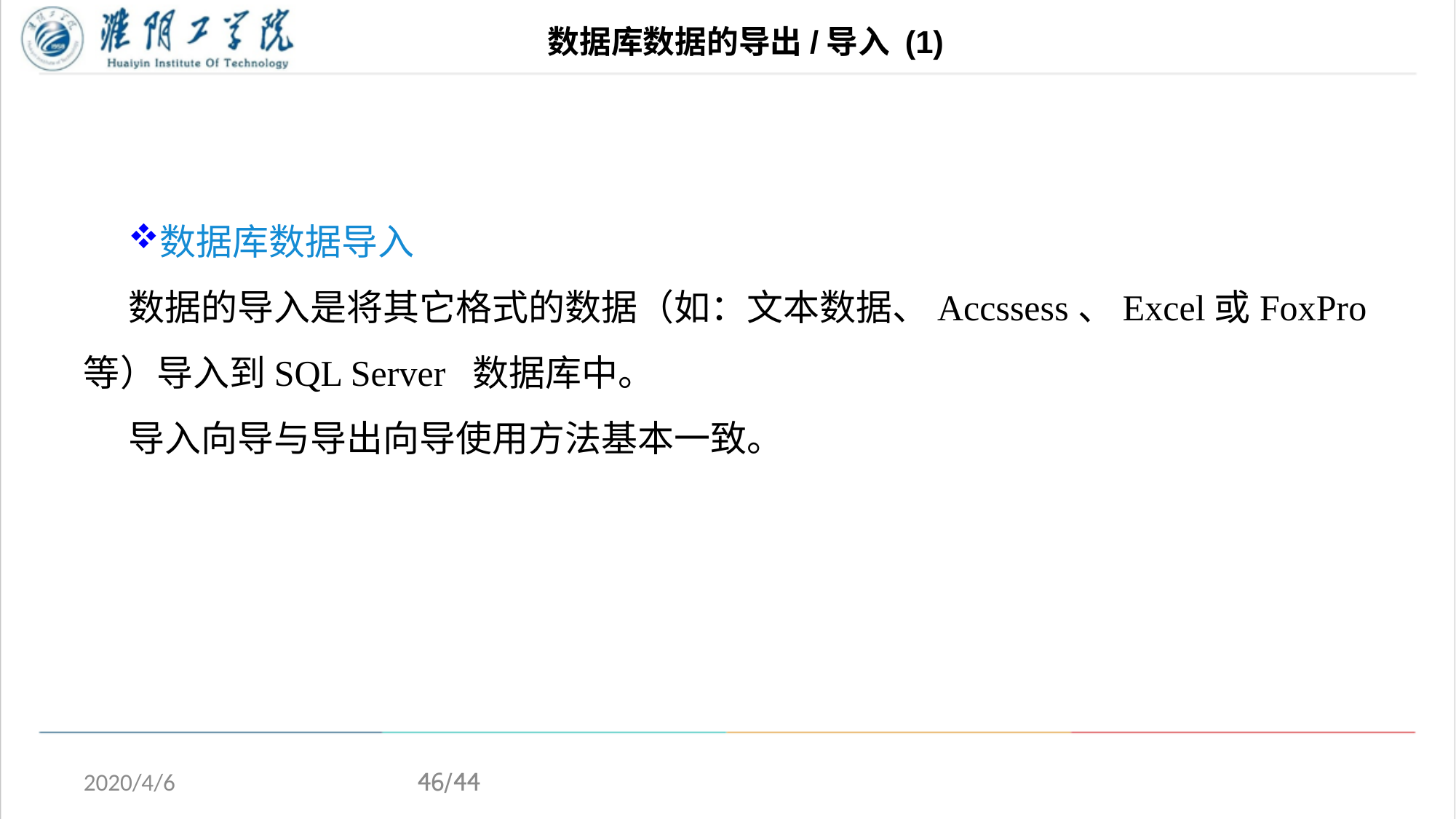

# 数据库数据的导出/导入 (1)
数据库数据导入
数据的导入是将其它格式的数据（如：文本数据、Accssess、Excel或FoxPro等）导入到SQL Server  数据库中。
导入向导与导出向导使用方法基本一致。
46/44
2020/4/6